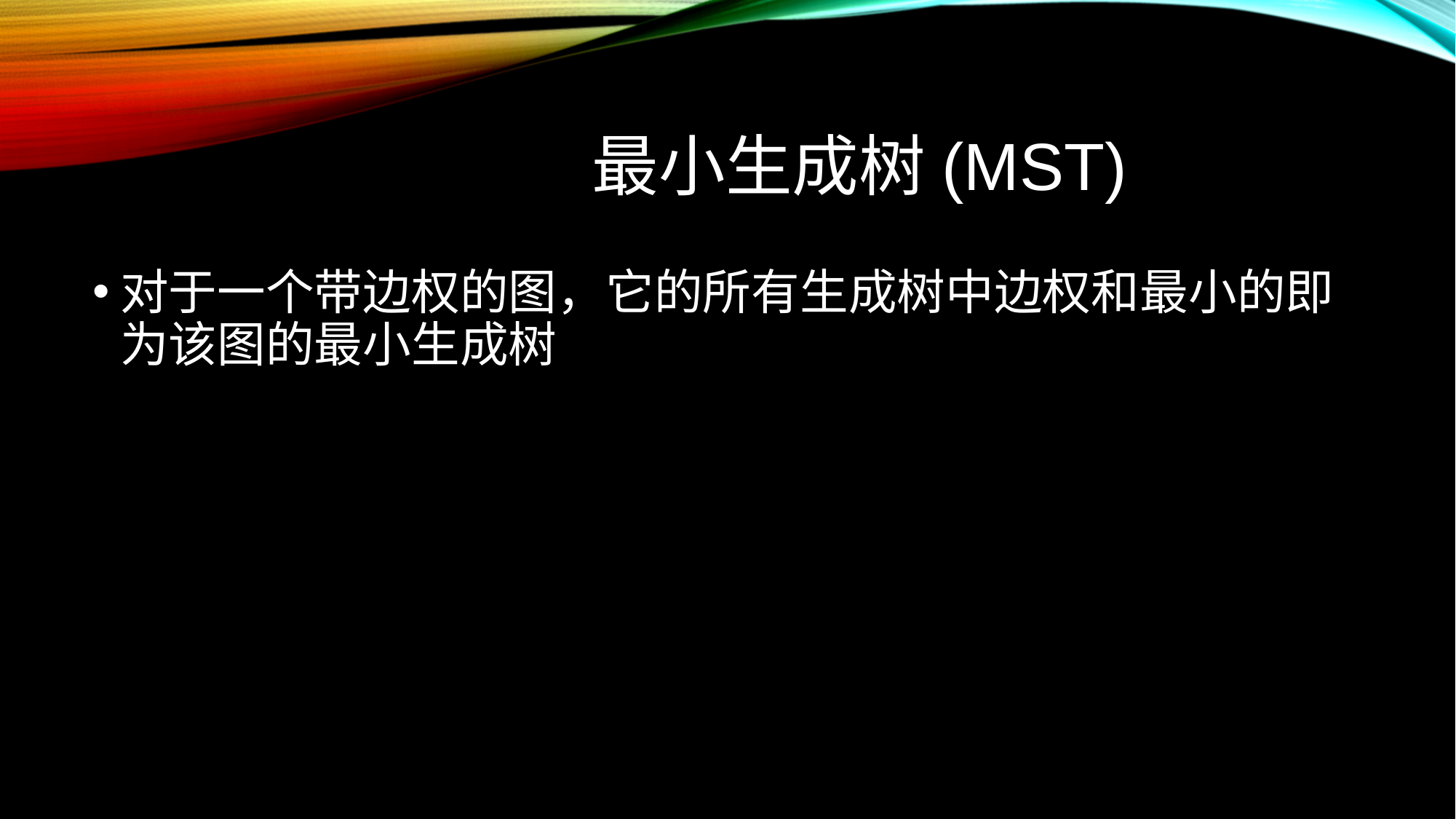

# 最小生成树(mst)
对于一个带边权的图，它的所有生成树中边权和最小的即为该图的最小生成树